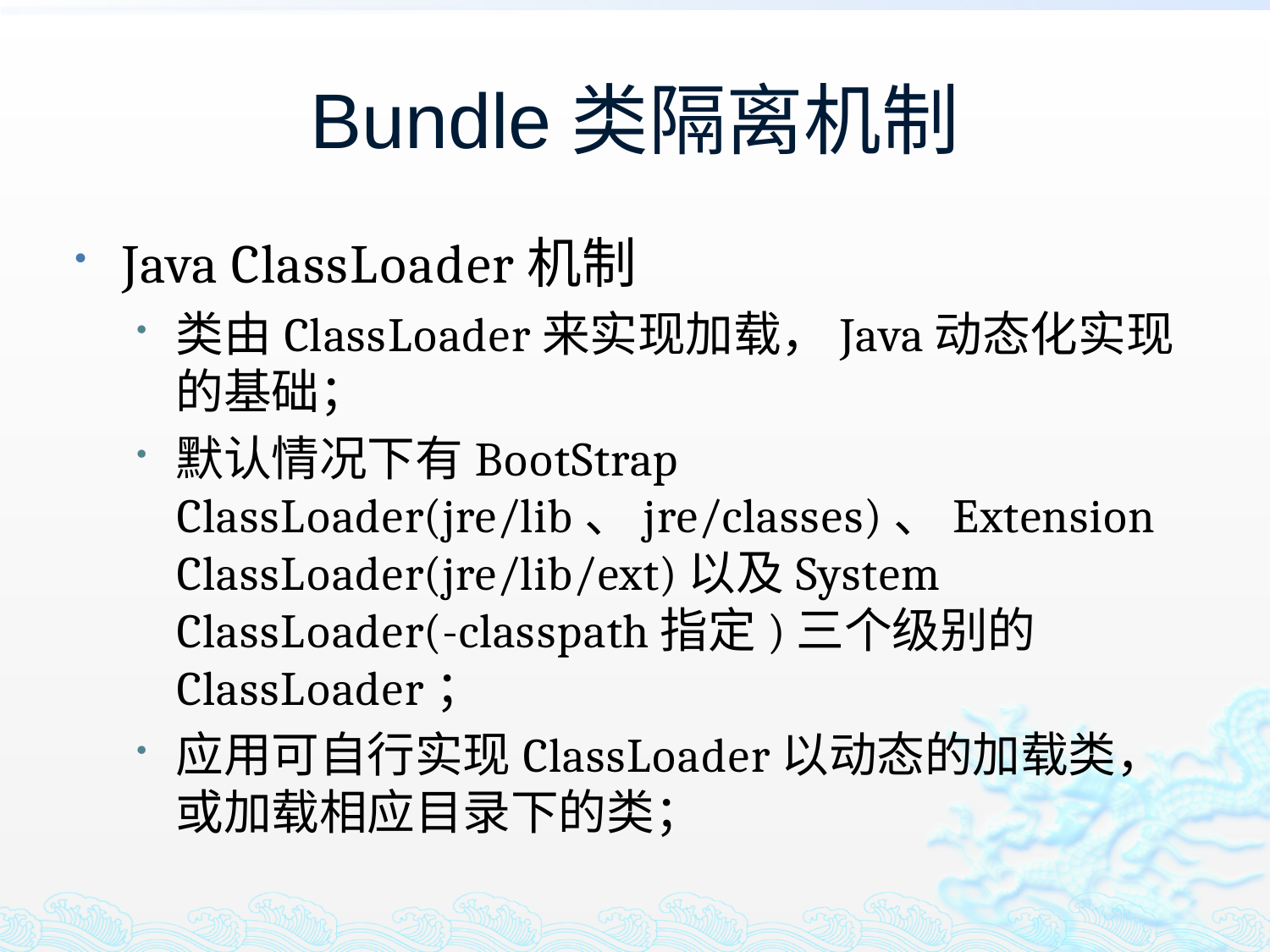

# Bundle类隔离机制
Java ClassLoader机制
类由ClassLoader来实现加载，Java动态化实现的基础；
默认情况下有BootStrap ClassLoader(jre/lib、jre/classes)、Extension ClassLoader(jre/lib/ext)以及System ClassLoader(-classpath指定)三个级别的ClassLoader；
应用可自行实现ClassLoader以动态的加载类，或加载相应目录下的类；